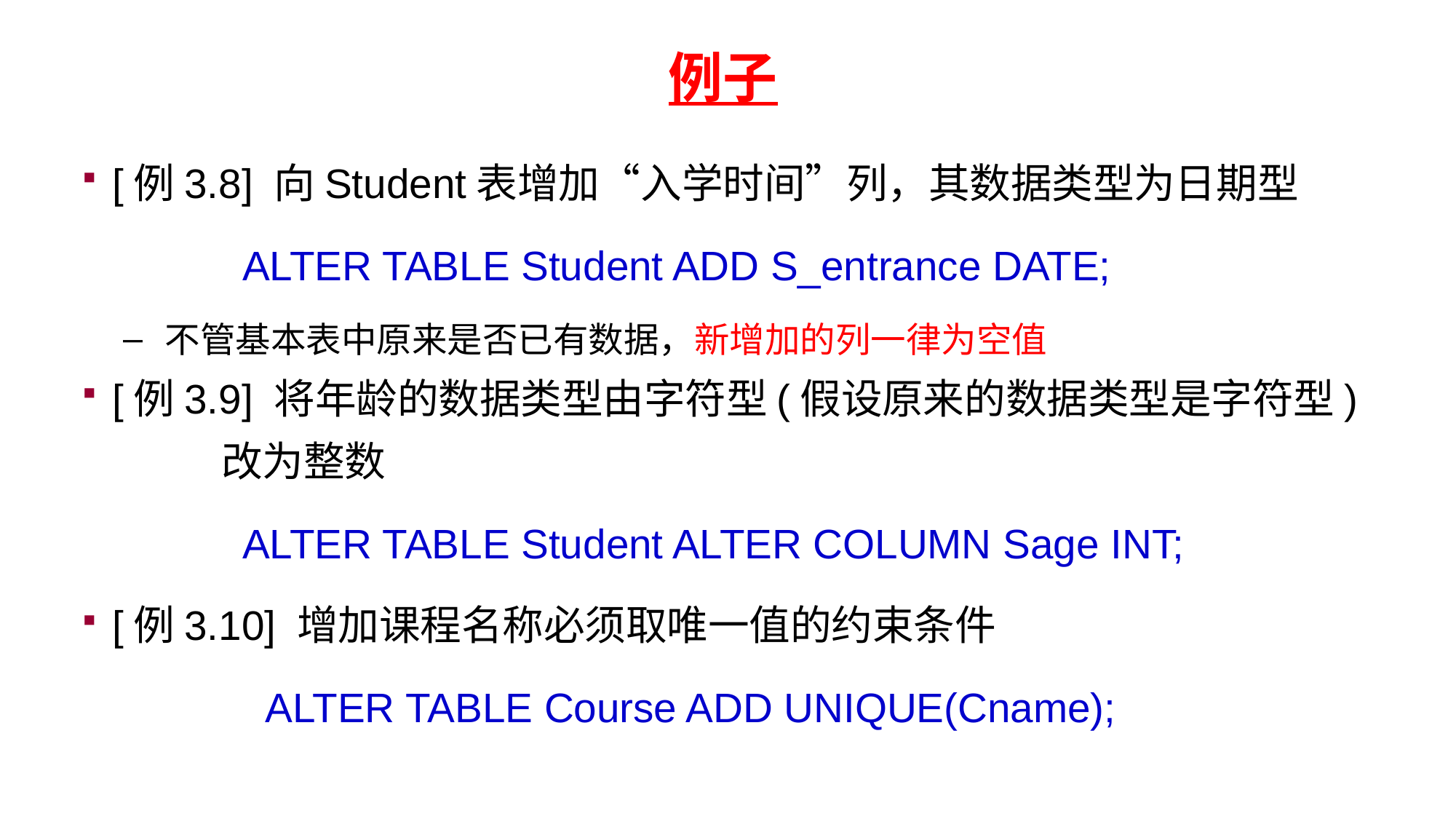

# 例子
[例3.8] 向Student表增加“入学时间”列，其数据类型为日期型
              ALTER TABLE Student ADD S_entrance DATE;
不管基本表中原来是否已有数据，新增加的列一律为空值
[例3.9] 将年龄的数据类型由字符型(假设原来的数据类型是字符型)
              改为整数
              ALTER TABLE Student ALTER COLUMN Sage INT;
[例3.10] 增加课程名称必须取唯一值的约束条件
                ALTER TABLE Course ADD UNIQUE(Cname);
38